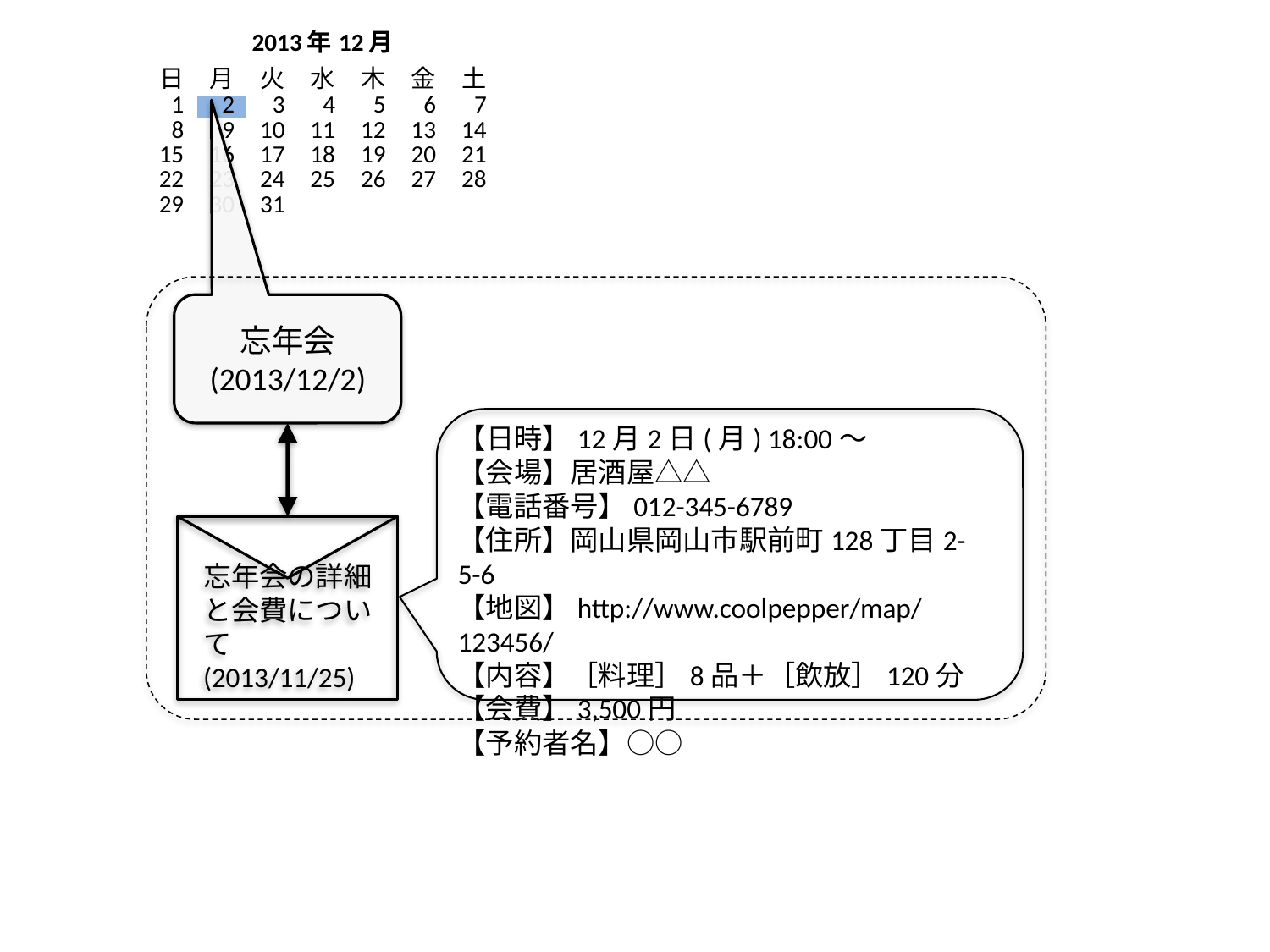

| 2013年12月 |  |  |  |  |  |  |
| --- | --- | --- | --- | --- | --- | --- |
| 日 | 月 | 火 | 水 | 木 | 金 | 土 |
| 1 | 2 | 3 | 4 | 5 | 6 | 7 |
| 8 | 9 | 10 | 11 | 12 | 13 | 14 |
| 15 | 16 | 17 | 18 | 19 | 20 | 21 |
| 22 | 23 | 24 | 25 | 26 | 27 | 28 |
| 29 | 30 | 31 |  |  |  |  |

忘年会
(2013/12/2)

【日時】12月2日(月) 18:00〜
【会場】居酒屋△△
【電話番号】012-345-6789
【住所】岡山県岡山市駅前町128丁目2-5-6
【地図】http://www.coolpepper/map/123456/
【内容】［料理］8品＋［飲放］120分
【会費】3,500円
【予約者名】○○
忘年会の詳細と会費について
(2013/11/25)